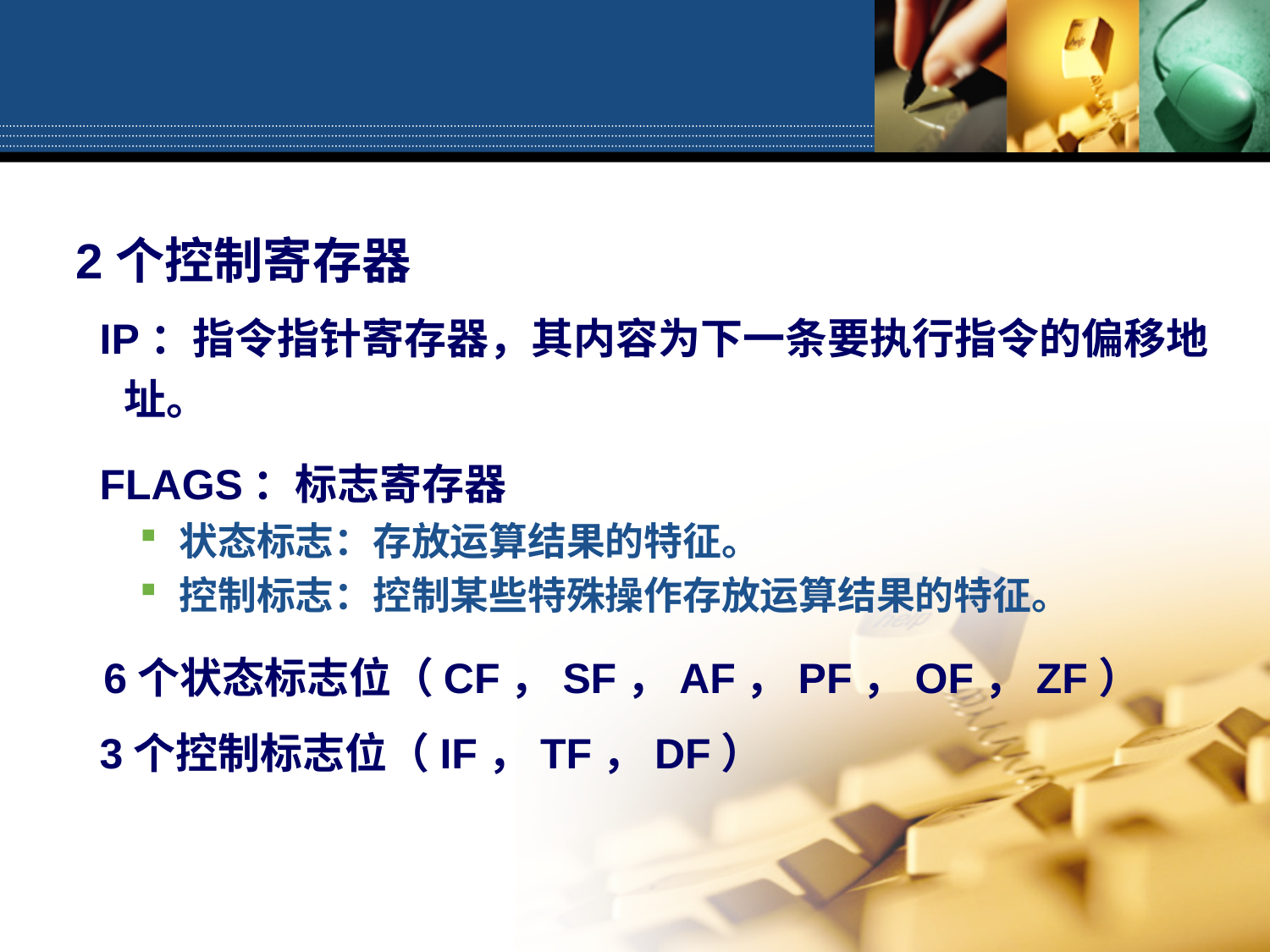

2个控制寄存器
  IP：指令指针寄存器，其内容为下一条要执行指令的偏移地址。
  FLAGS：标志寄存器
状态标志：存放运算结果的特征。
控制标志：控制某些特殊操作存放运算结果的特征。
  6个状态标志位（CF，SF，AF，PF，OF，ZF）
  3个控制标志位（IF，TF，DF）